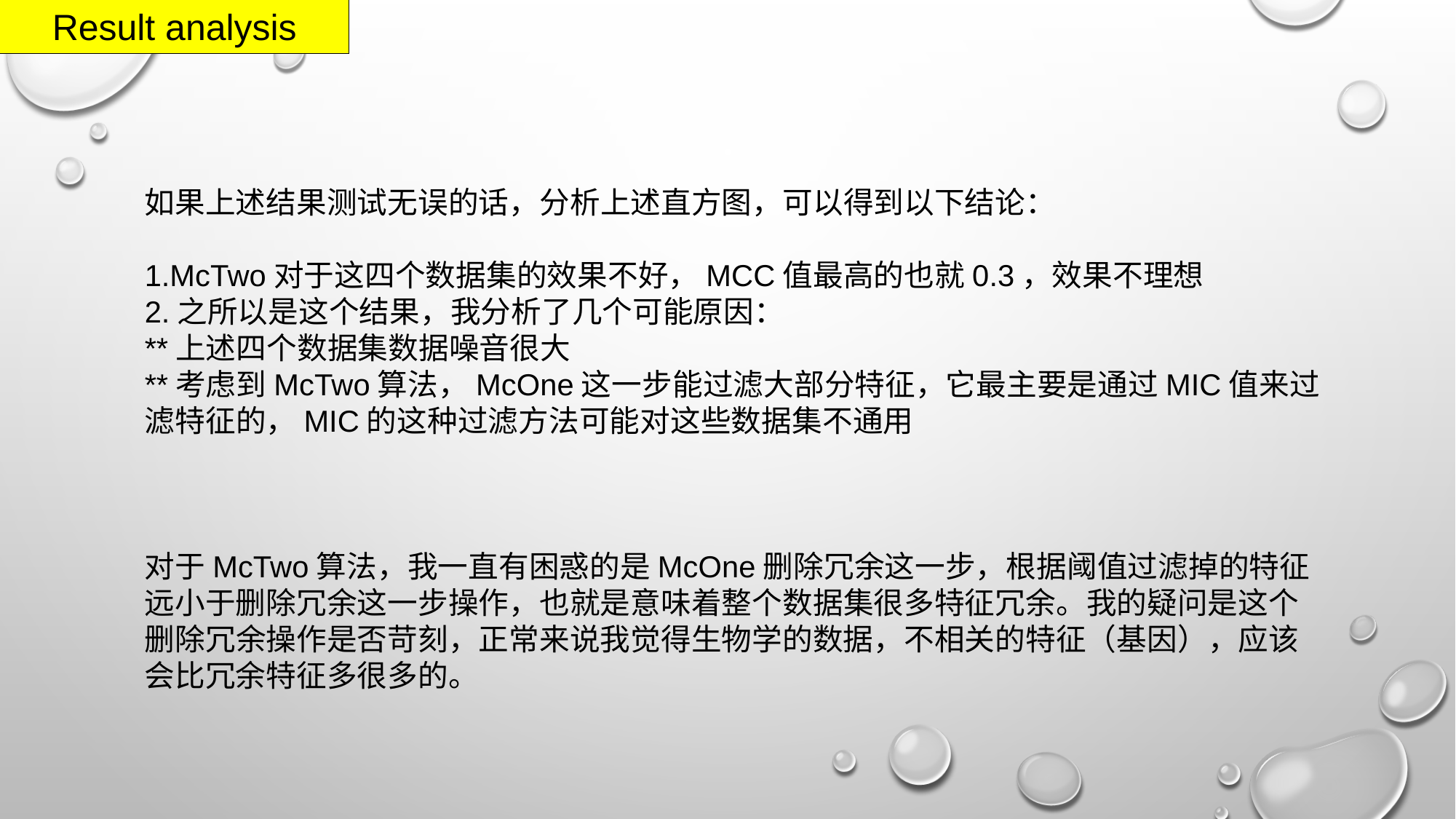

Result analysis
如果上述结果测试无误的话，分析上述直方图，可以得到以下结论：

1.McTwo对于这四个数据集的效果不好，MCC值最高的也就0.3，效果不理想
2.之所以是这个结果，我分析了几个可能原因：
**上述四个数据集数据噪音很大
**考虑到McTwo算法，McOne这一步能过滤大部分特征，它最主要是通过MIC值来过滤特征的，MIC的这种过滤方法可能对这些数据集不通用

对于McTwo算法，我一直有困惑的是McOne删除冗余这一步，根据阈值过滤掉的特征远小于删除冗余这一步操作，也就是意味着整个数据集很多特征冗余。我的疑问是这个删除冗余操作是否苛刻，正常来说我觉得生物学的数据，不相关的特征（基因），应该会比冗余特征多很多的。